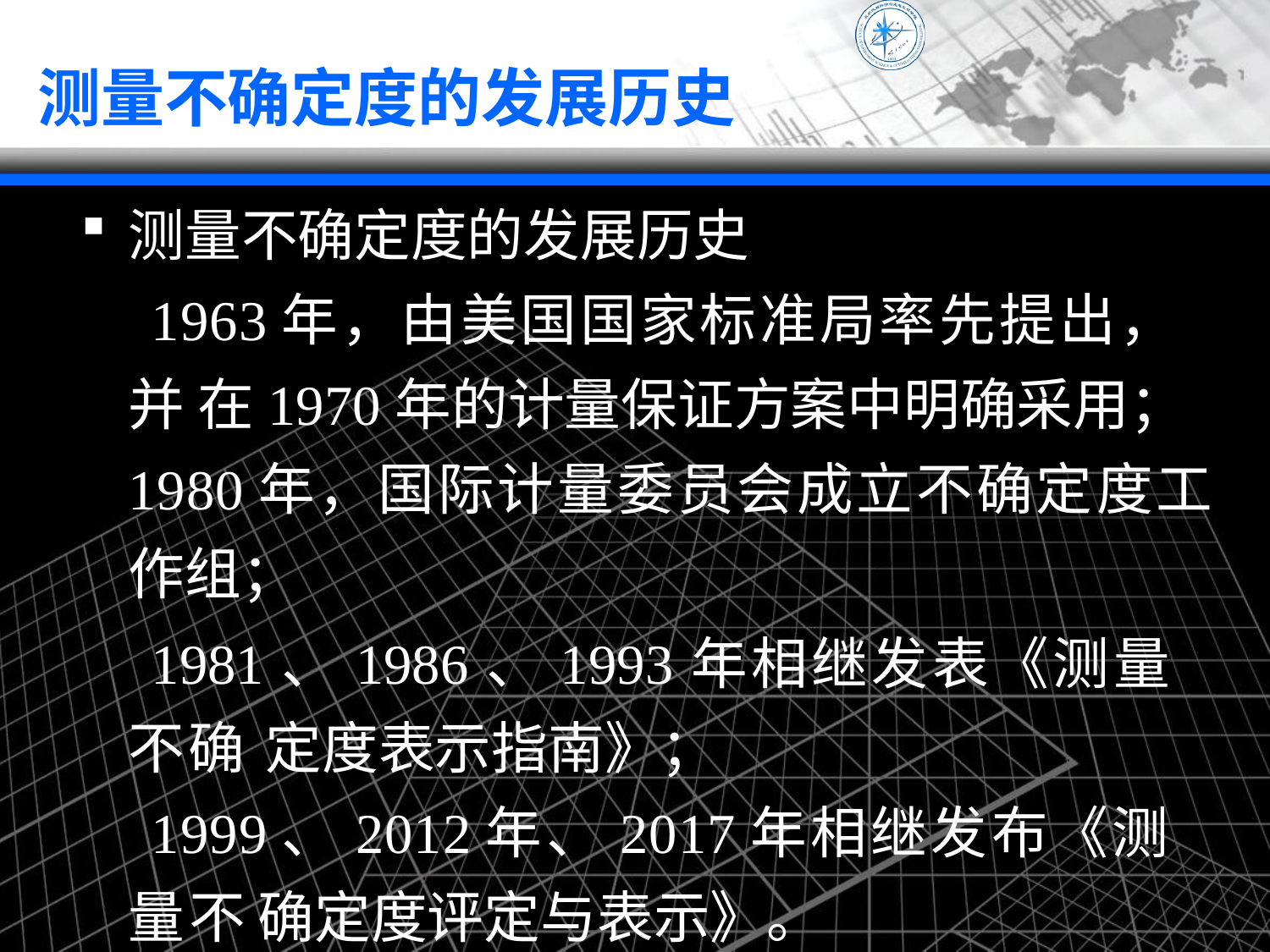

# 测量不确定度的发展历史
测量不确定度的发展历史
1963年，由美国国家标准局率先提出，并 在1970年的计量保证方案中明确采用；  1980年，国际计量委员会成立不确定度工 作组；
1981、1986、1993年相继发表《测量不确 定度表示指南》；
1999、2012年、2017年相继发布《测量不 确定度评定与表示》。